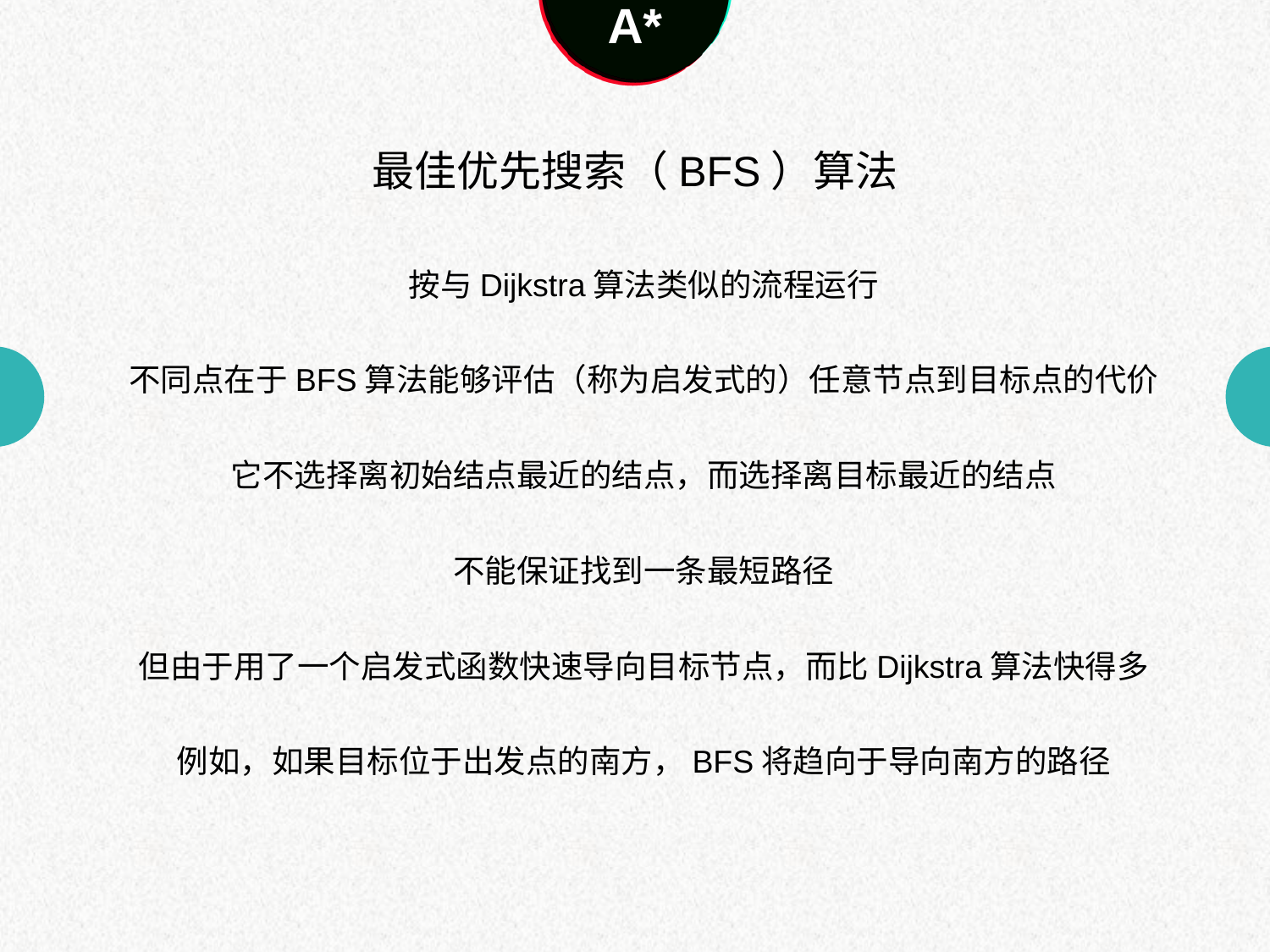

最佳优先搜索（BFS）算法
按与Dijkstra算法类似的流程运行
不同点在于BFS算法能够评估（称为启发式的）任意节点到目标点的代价
它不选择离初始结点最近的结点，而选择离目标最近的结点
不能保证找到一条最短路径
但由于用了一个启发式函数快速导向目标节点，而比Dijkstra算法快得多
例如，如果目标位于出发点的南方，BFS将趋向于导向南方的路径